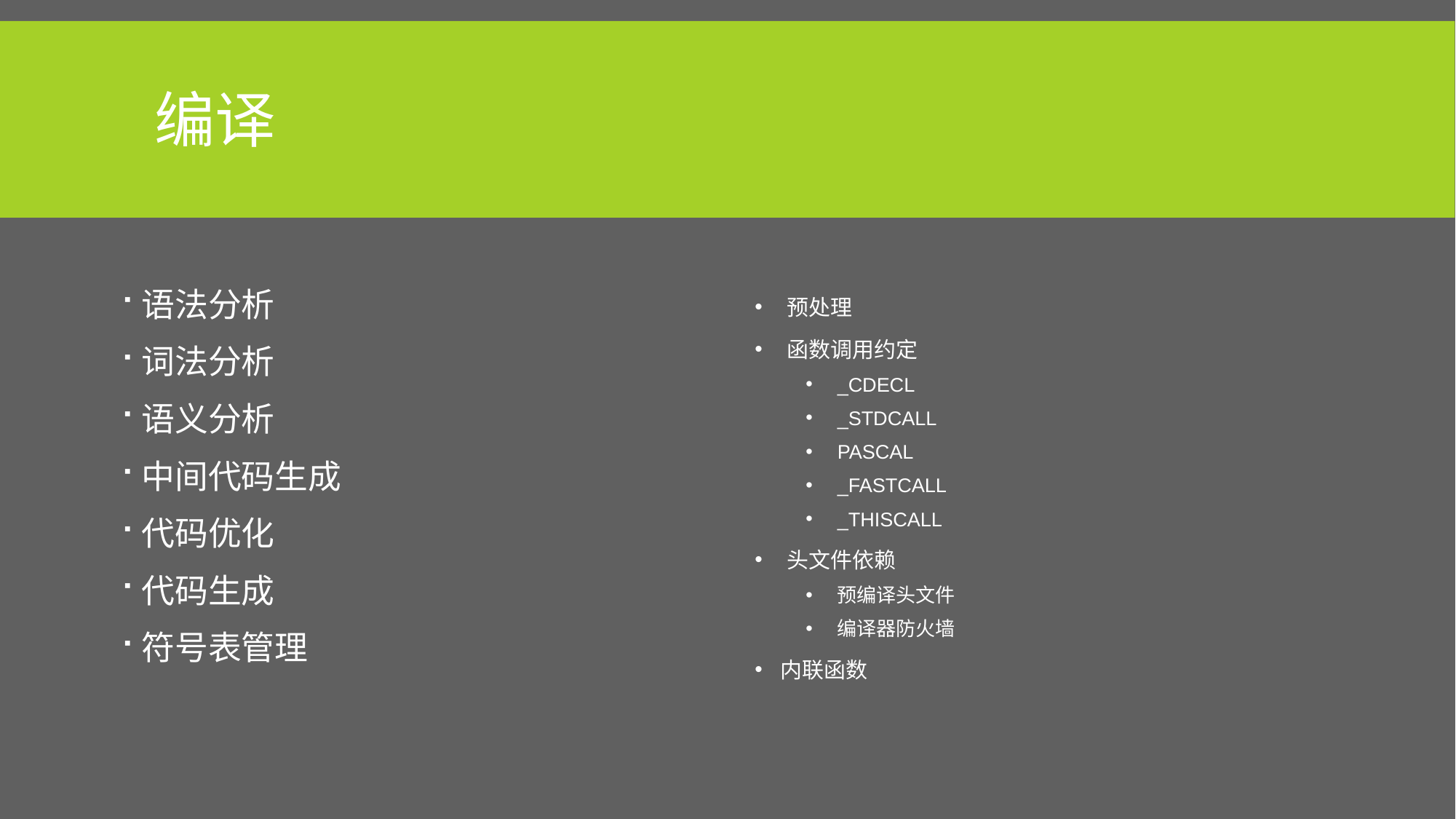

# 编译
语法分析
词法分析
语义分析
中间代码生成
代码优化
代码生成
符号表管理
预处理
函数调用约定
_cdecl
_stdcall
PASCAL
_fastcall
_thiscall
头文件依赖
预编译头文件
编译器防火墙
内联函数